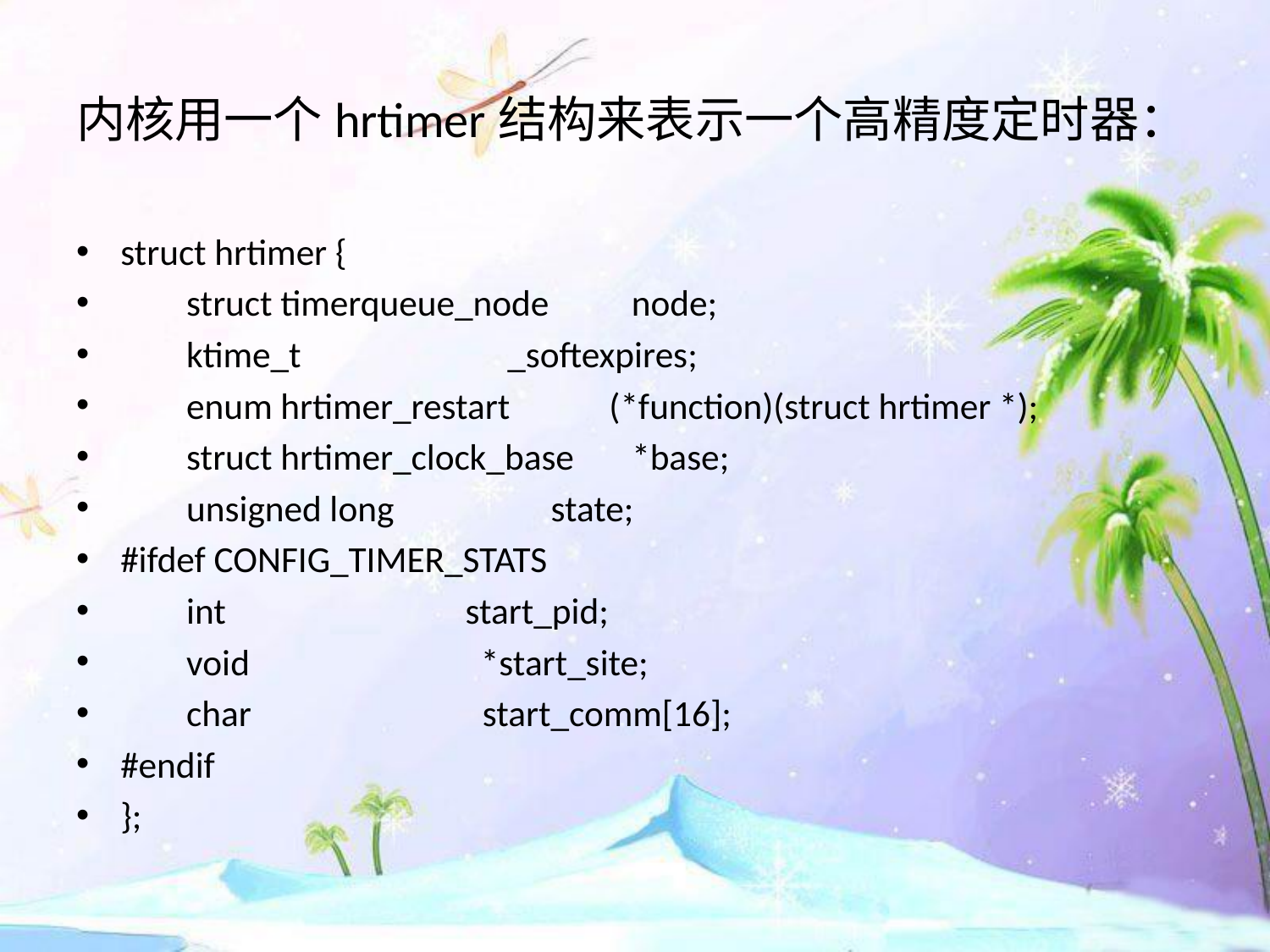

# 内核用一个hrtimer结构来表示一个高精度定时器：
struct hrtimer {
        struct timerqueue_node          node;
        ktime_t                         _softexpires;
        enum hrtimer_restart            (*function)(struct hrtimer *);
        struct hrtimer_clock_base       *base;
        unsigned long                   state;
#ifdef CONFIG_TIMER_STATS
        int                             start_pid;
        void                            *start_site;
        char                            start_comm[16];
#endif
};